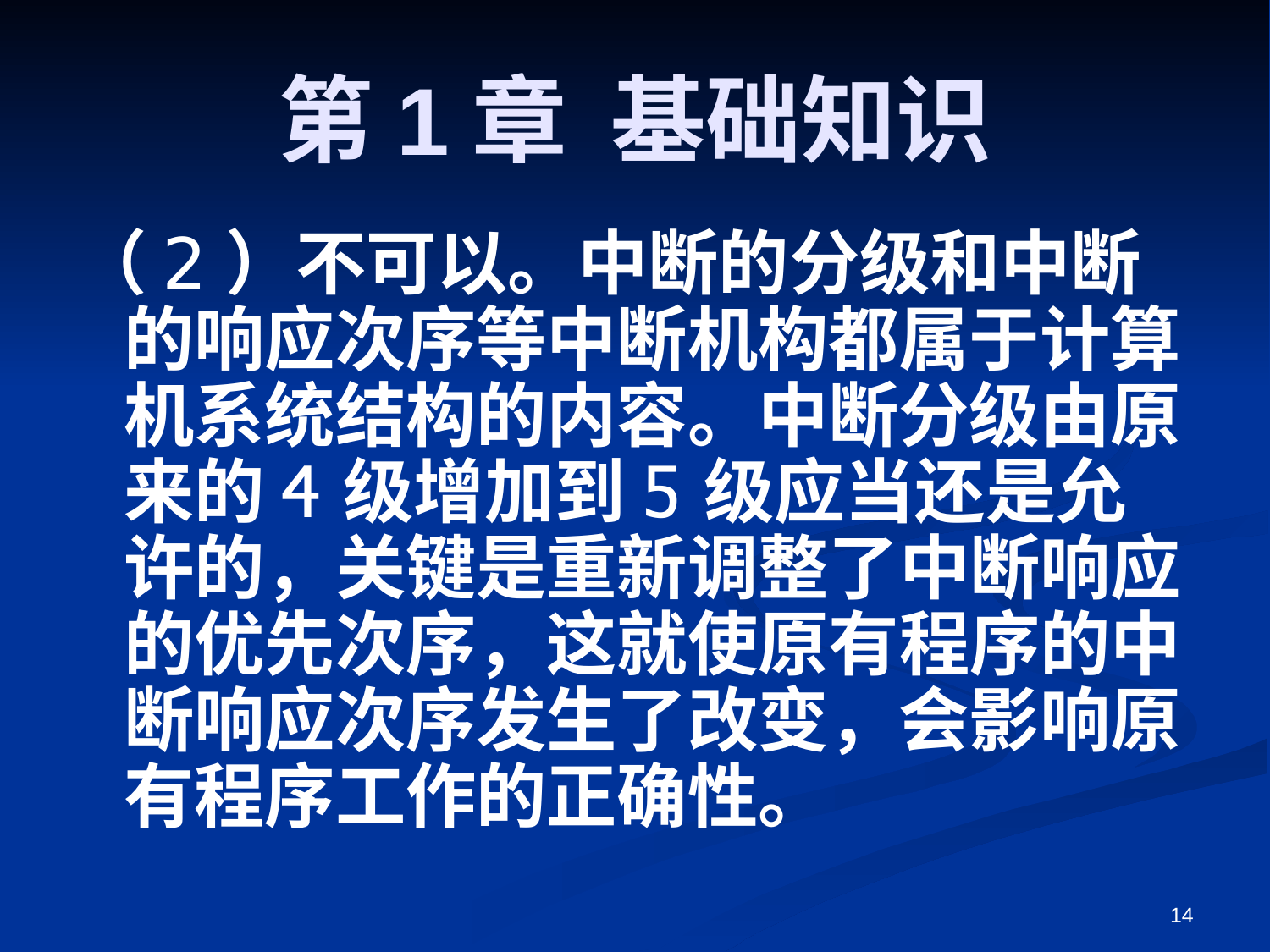

# 第1章  基础知识
（2）不可以。中断的分级和中断的响应次序等中断机构都属于计算机系统结构的内容。中断分级由原来的4级增加到5级应当还是允许的，关键是重新调整了中断响应的优先次序，这就使原有程序的中断响应次序发生了改变，会影响原有程序工作的正确性。
14